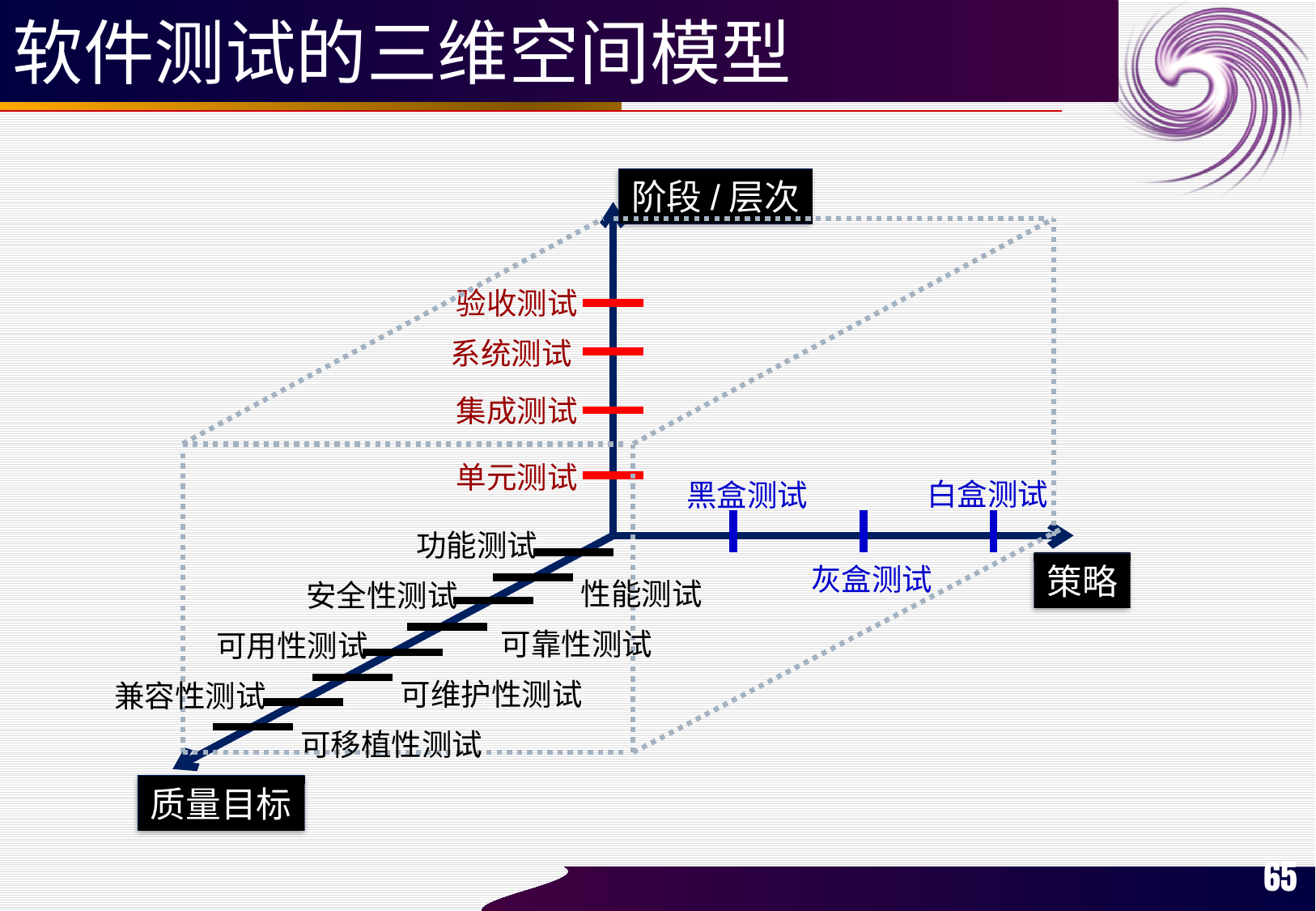

# 软件测试的三维空间模型
阶段/层次
验收测试
系统测试
集成测试
单元测试
白盒测试
黑盒测试
功能测试
策略
灰盒测试
性能测试
安全性测试
可靠性测试
可用性测试
可维护性测试
 兼容性测试
可移植性测试
质量目标
65